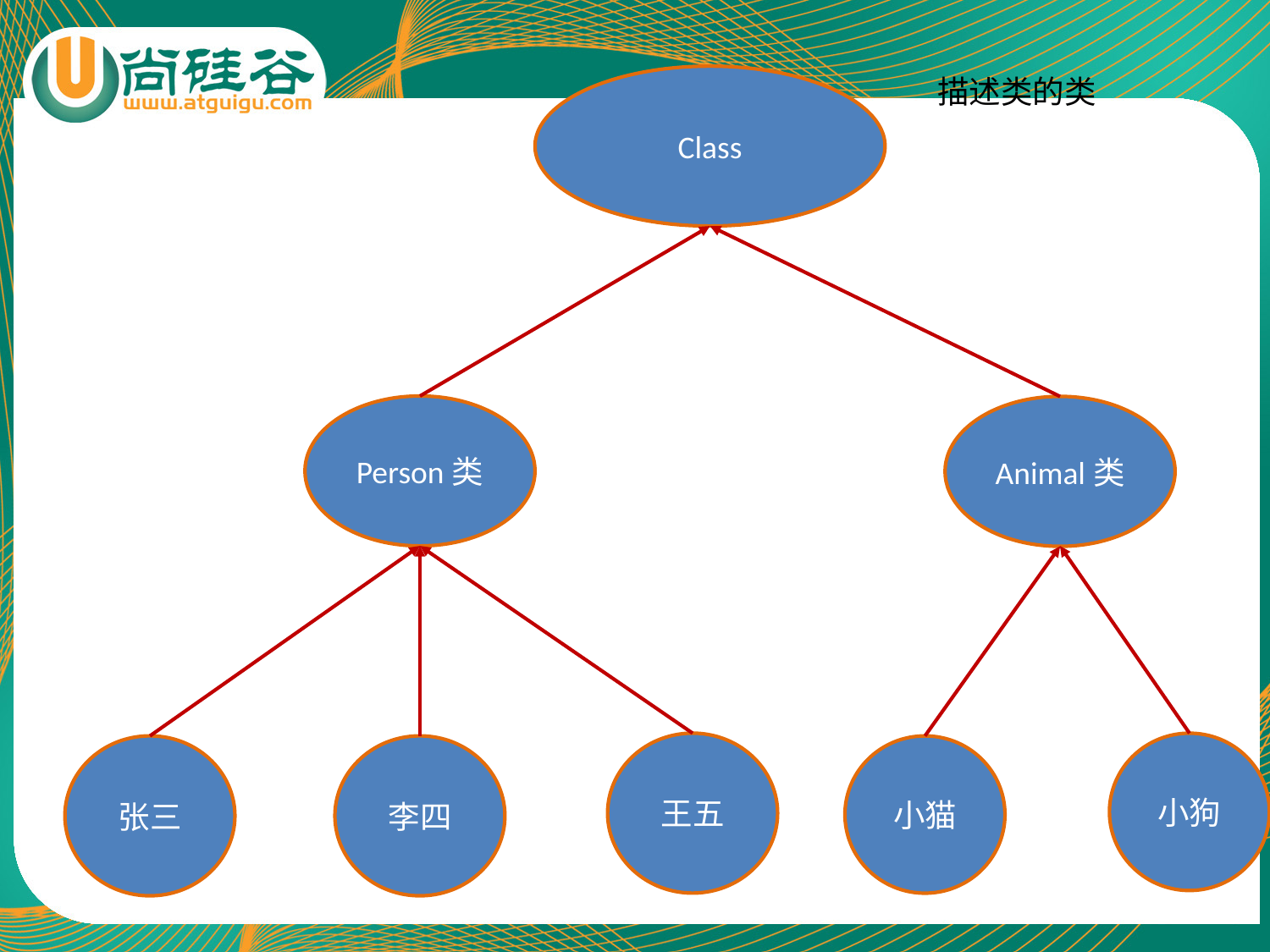

Class
描述类的类
Person类
Animal类
王五
小狗
张三
李四
小猫